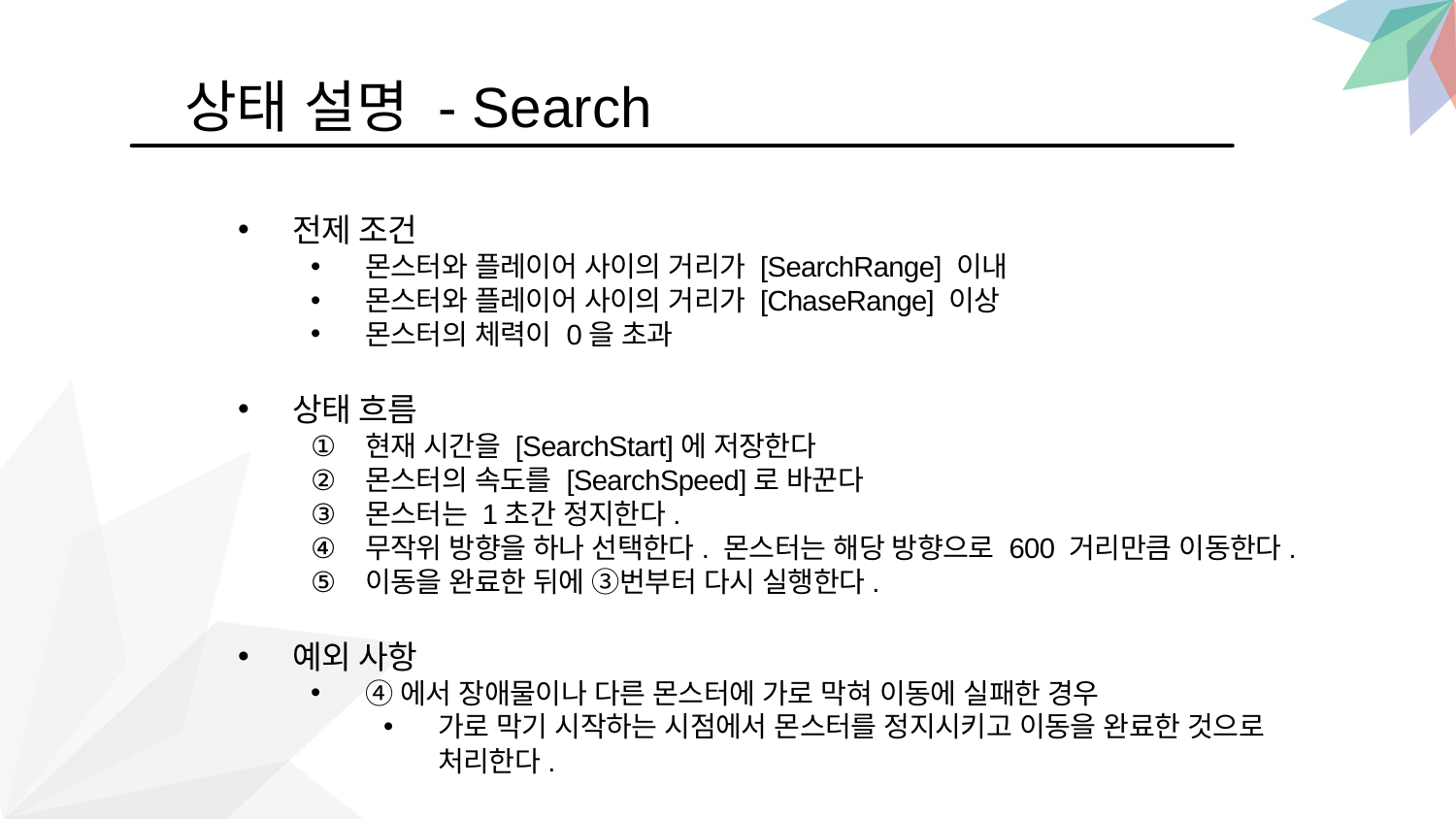

상태 설명 - Search
전제 조건
몬스터와 플레이어 사이의 거리가 [SearchRange] 이내
몬스터와 플레이어 사이의 거리가 [ChaseRange] 이상
몬스터의 체력이 0을 초과

상태 흐름
현재 시간을 [SearchStart]에 저장한다
몬스터의 속도를 [SearchSpeed]로 바꾼다
몬스터는 1초간 정지한다.
무작위 방향을 하나 선택한다. 몬스터는 해당 방향으로 600 거리만큼 이동한다.
이동을 완료한 뒤에 ③번부터 다시 실행한다.

예외 사항
④에서 장애물이나 다른 몬스터에 가로 막혀 이동에 실패한 경우
가로 막기 시작하는 시점에서 몬스터를 정지시키고 이동을 완료한 것으로 처리한다.